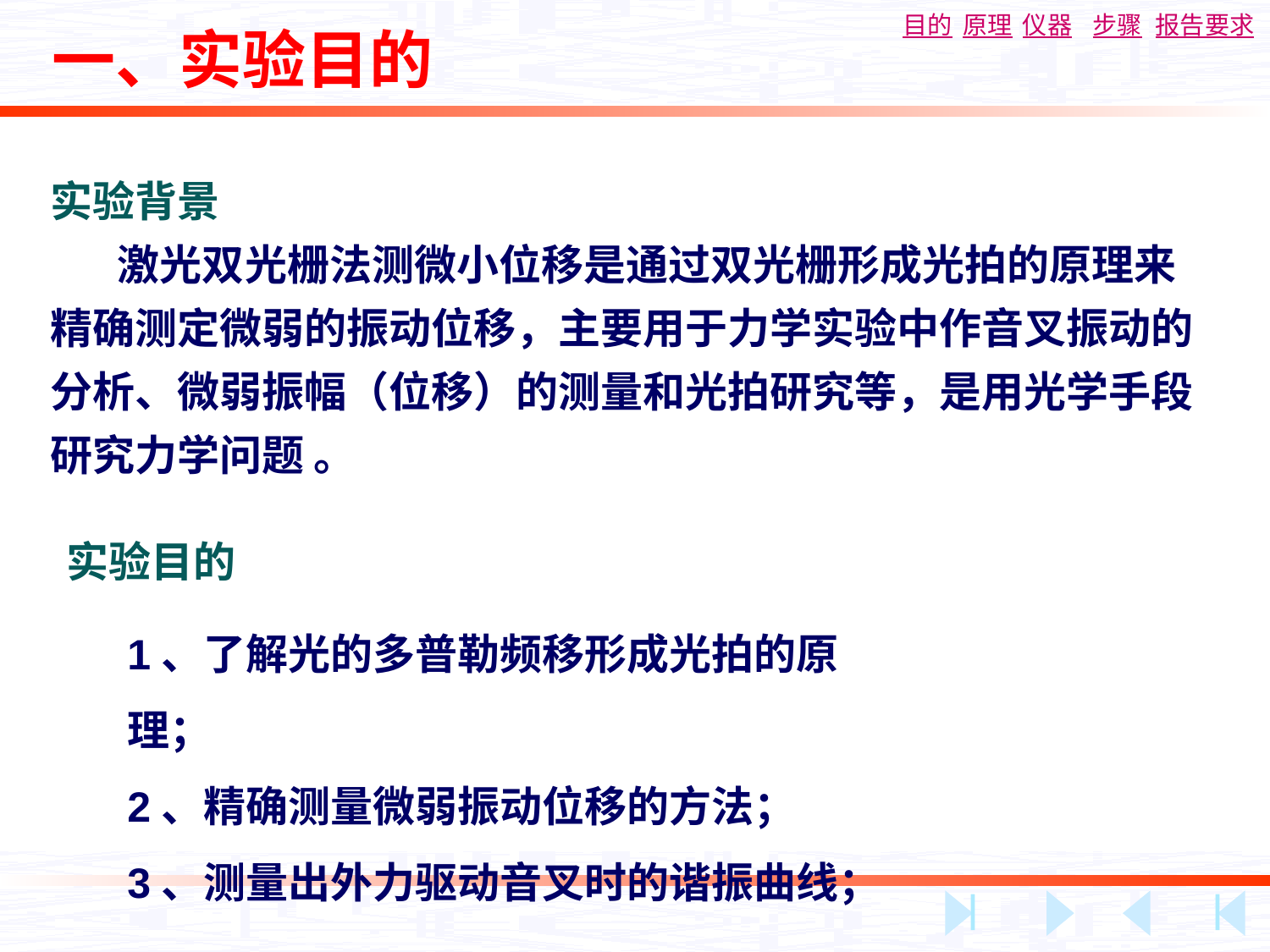

一、实验目的
实验背景
      激光双光栅法测微小位移是通过双光栅形成光拍的原理来精确测定微弱的振动位移，主要用于力学实验中作音叉振动的分析、微弱振幅（位移）的测量和光拍研究等，是用光学手段研究力学问题 。
实验目的
1、了解光的多普勒频移形成光拍的原理；
2、精确测量微弱振动位移的方法；
3、测量出外力驱动音叉时的谐振曲线；